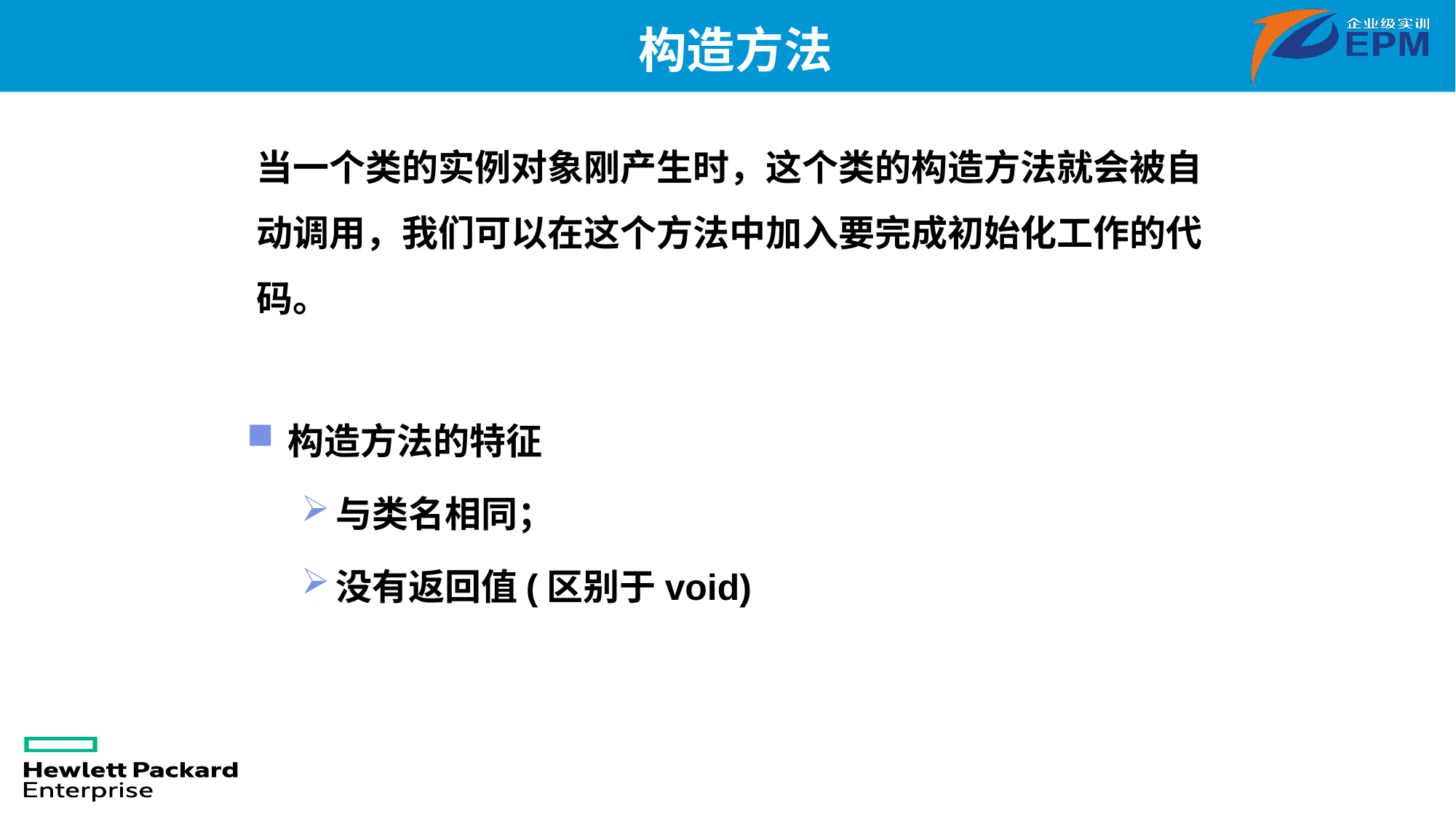

# 构造方法
当一个类的实例对象刚产生时，这个类的构造方法就会被自动调用，我们可以在这个方法中加入要完成初始化工作的代码。
构造方法的特征
与类名相同；
没有返回值(区别于void)